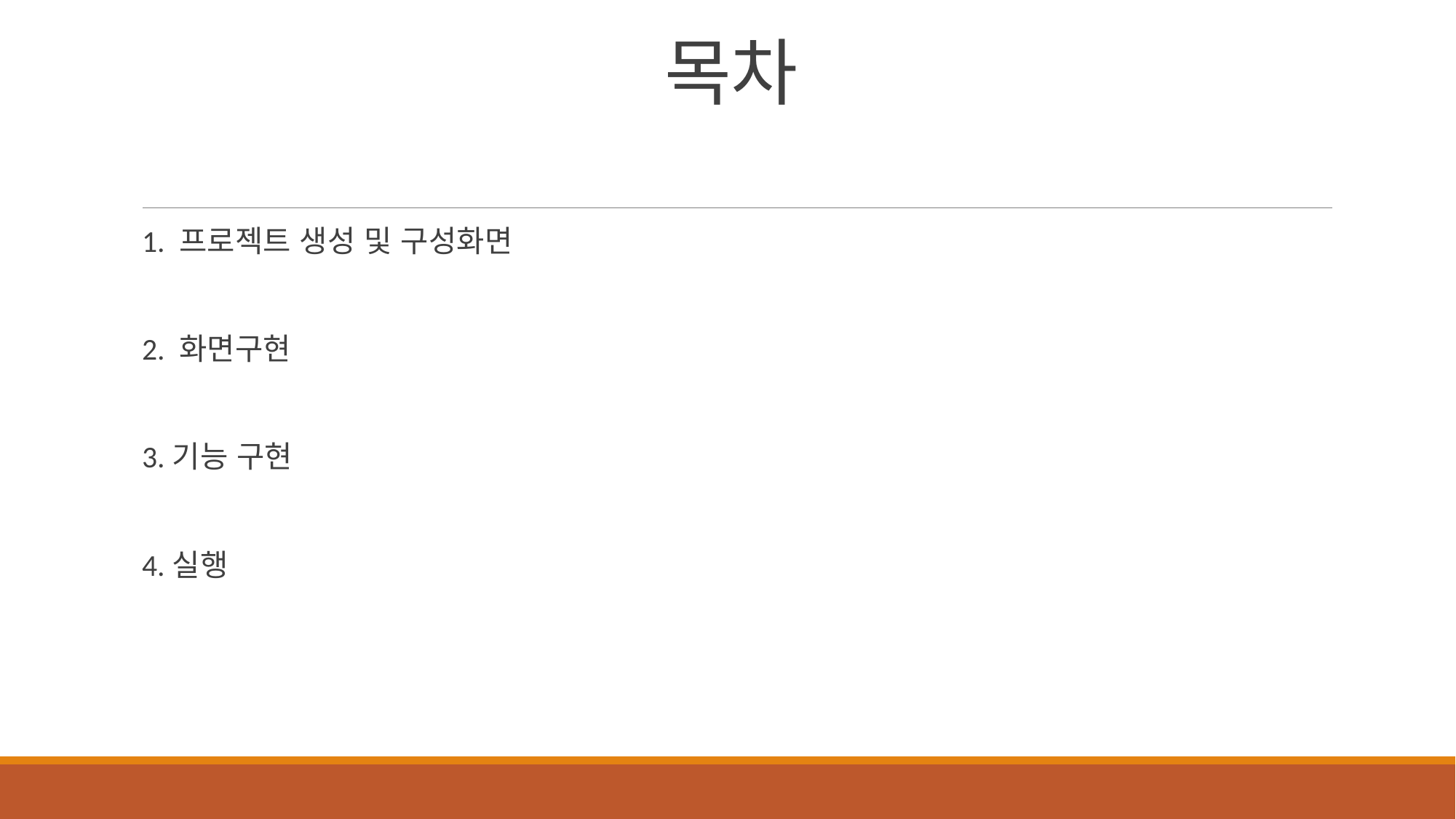

# 목차
1. 프로젝트 생성 및 구성화면

2. 화면구현

3.기능 구현

4.실행